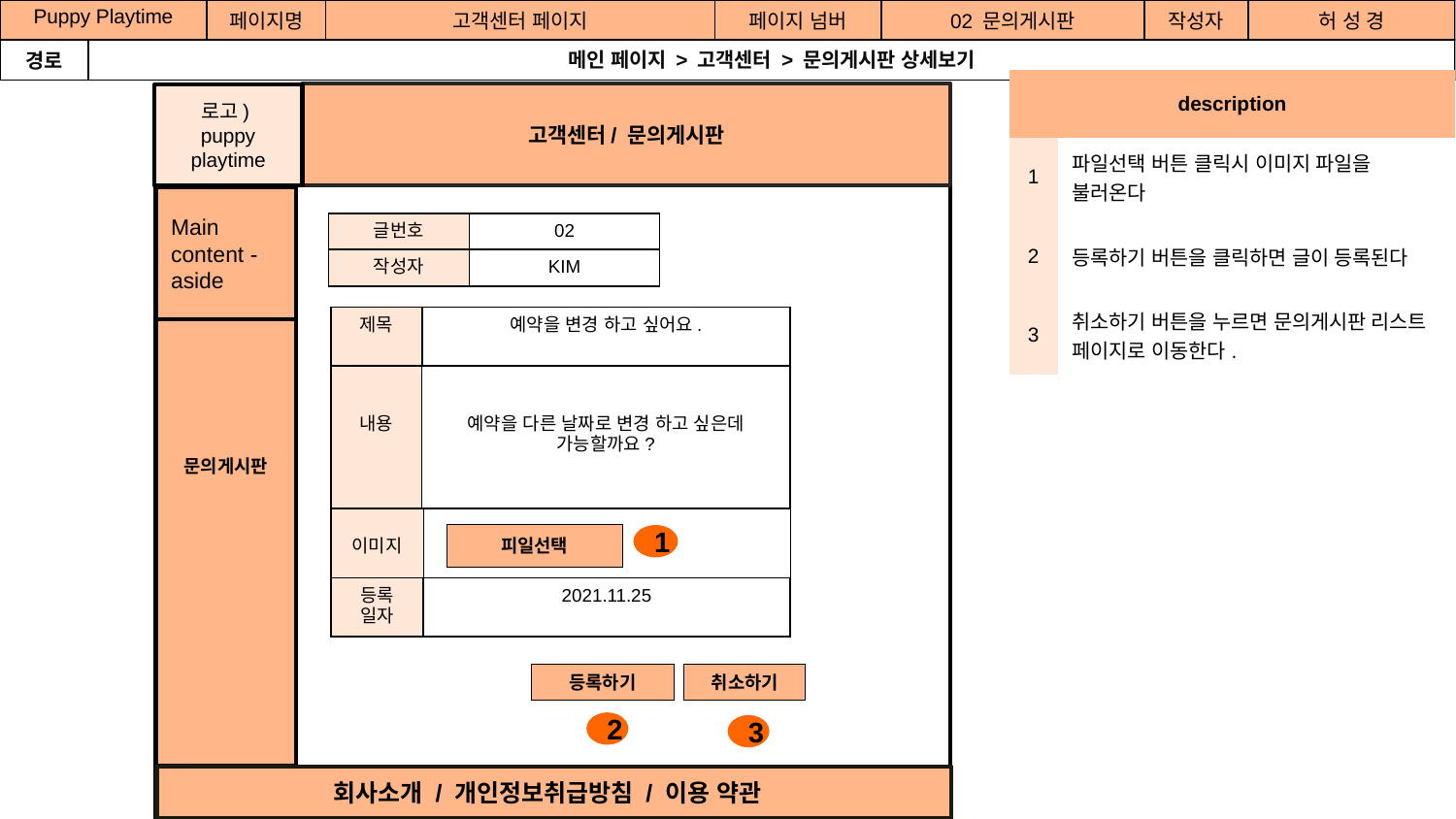

공간(오피스) 대여 시스템
| Puppy Playtime |  | 페이지명 | 고객센터 페이지 | 페이지 넘버 | 02 문의게시판 | 작성자 | 허 성 경 |
| --- | --- | --- | --- | --- | --- | --- | --- |
| 경로 | 메인 페이지 > 고객센터 > 문의게시판 상세보기 |  |  |  |  |  |  |
| description |  |
| --- | --- |
| 1 | 파일선택 버튼 클릭시 이미지 파일을 불러온다 |
| 2 | 등록하기 버튼을 클릭하면 글이 등록된다 |
| 3 | 취소하기 버튼을 누르면 문의게시판 리스트 페이지로 이동한다. |
고객센터/ 문의게시판
로고)
puppy
playtime

Main content -aside
문의게시판

| 글번호 | 02 |
| --- | --- |
| 작성자 | KIM |
| 제목 | 예약을 변경 하고 싶어요. |
| --- | --- |
| 내용 | 예약을 다른 날짜로 변경 하고 싶은데 가능할까요? |
| --- | --- |
| 이미지 |  |
| --- | --- |
피일선택
1
| 등록 일자 | 2021.11.25 |
| --- | --- |
취소하기
등록하기
2
3
회사소개 / 개인정보취급방침 / 이용 약관